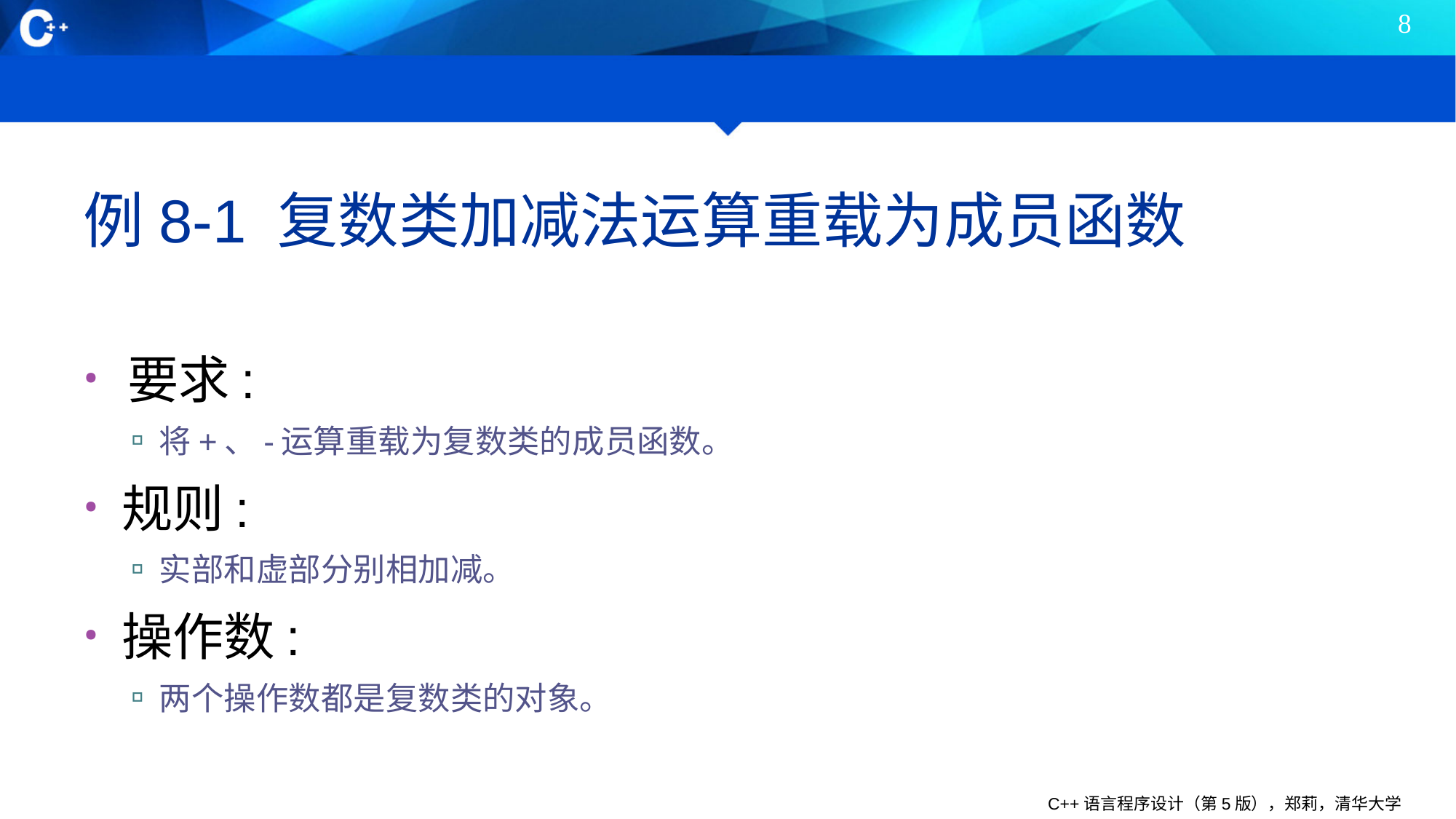

8
# 例8-1 复数类加减法运算重载为成员函数
  要求:
将+、-运算重载为复数类的成员函数。
  规则:
实部和虚部分别相加减。
  操作数:
两个操作数都是复数类的对象。